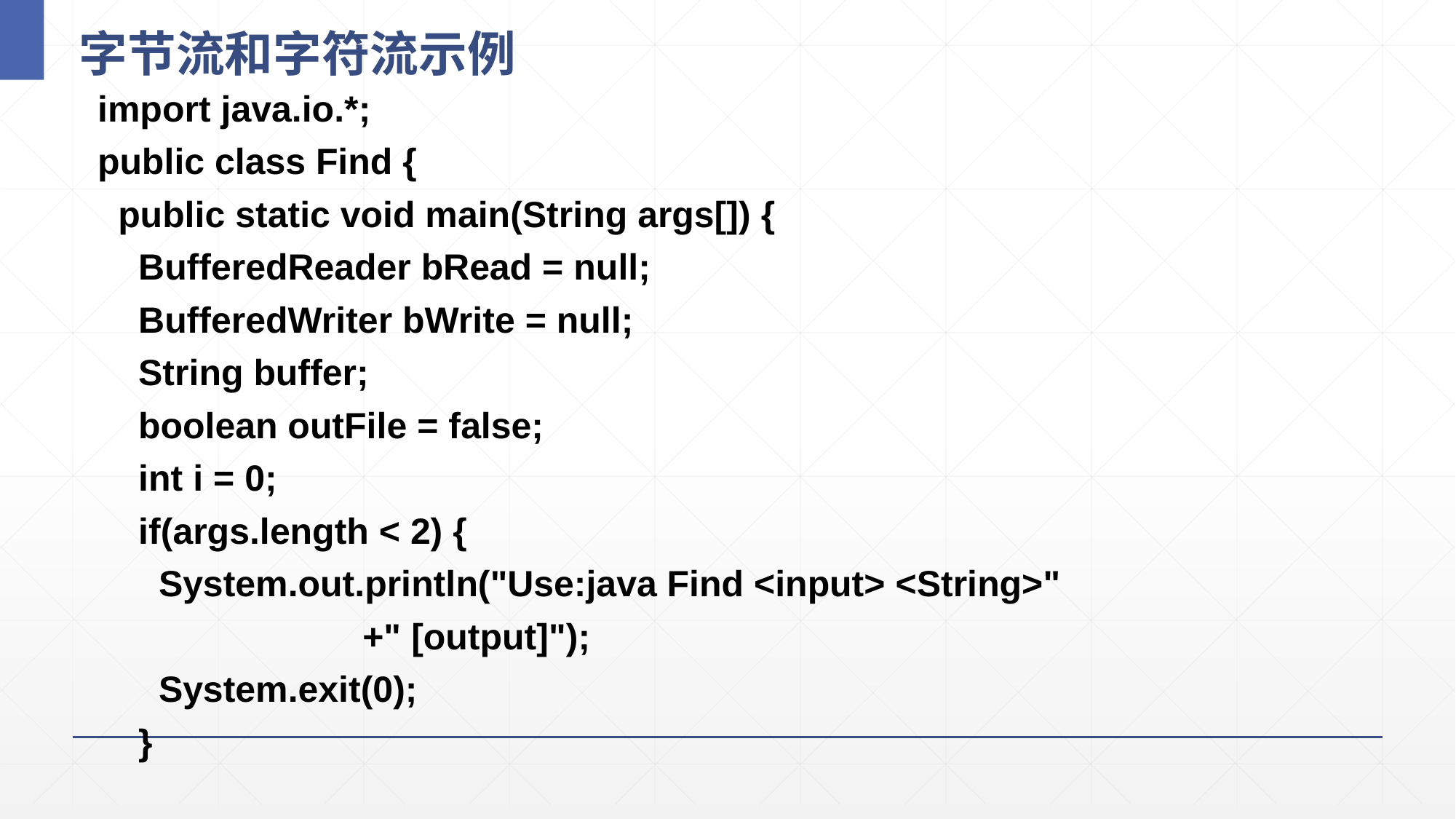

# 字节流和字符流示例
import java.io.*;
public class Find {
  public static void main(String args[]) {
    BufferedReader bRead = null;
    BufferedWriter bWrite = null;
    String buffer;
    boolean outFile = false;
    int i = 0;
    if(args.length < 2) {
      System.out.println("Use:java Find <input> <String>"
                          +" [output]");
      System.exit(0);
    }